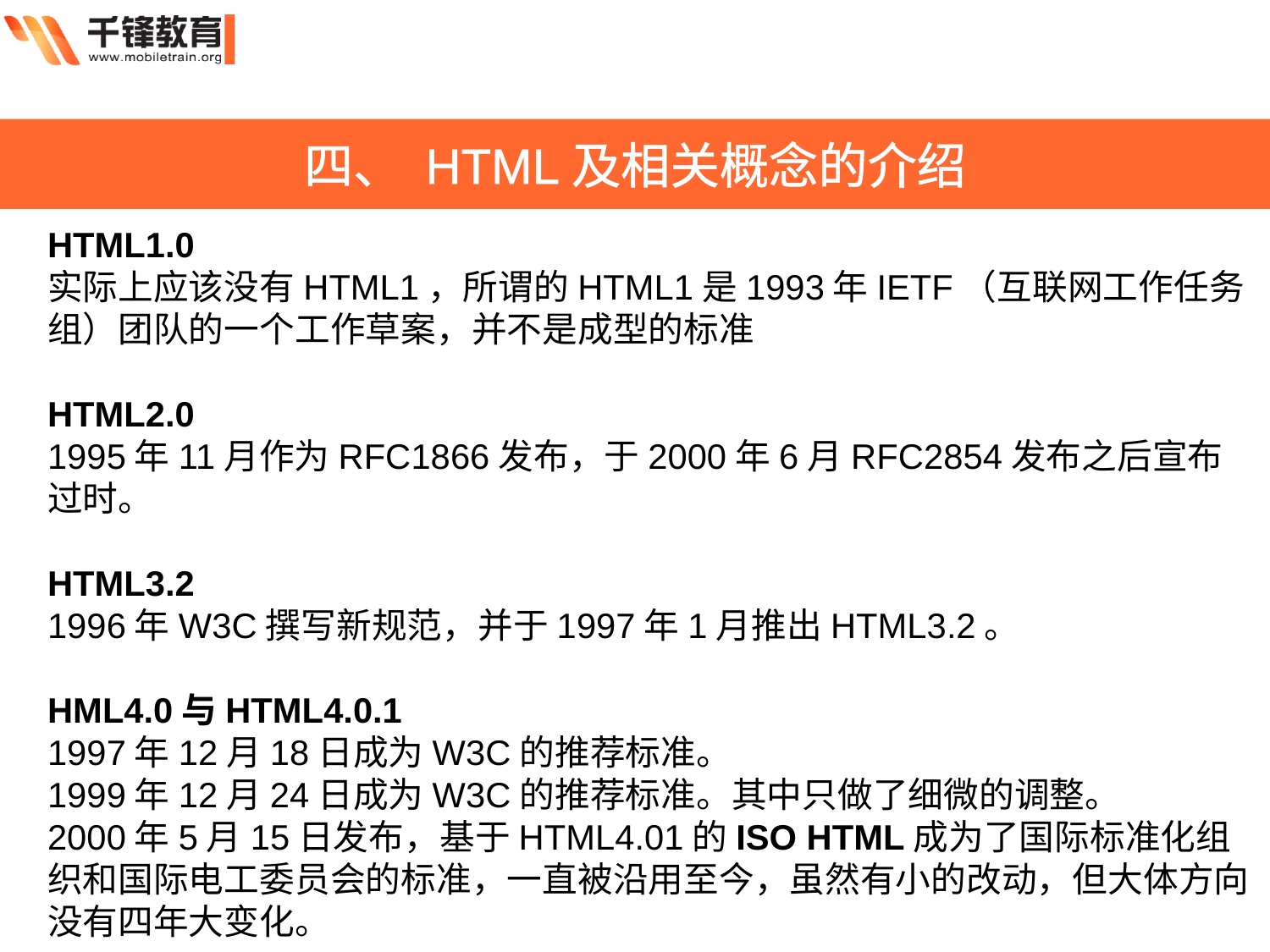

四、 HTML及相关概念的介绍
HTML1.0
实际上应该没有HTML1，所谓的HTML1是1993年IETF（互联网工作任务组）团队的一个工作草案，并不是成型的标准

HTML2.0
1995年11月作为RFC1866发布，于2000年6月RFC2854发布之后宣布过时。

HTML3.2
1996年W3C撰写新规范，并于1997年1月推出HTML3.2。

HML4.0与HTML4.0.1
1997年12月18日成为W3C的推荐标准。
1999年12月24日成为W3C的推荐标准。其中只做了细微的调整。
2000年5月15日发布，基于HTML4.01的ISO HTML成为了国际标准化组织和国际电工委员会的标准，一直被沿用至今，虽然有小的改动，但大体方向没有四年大变化。